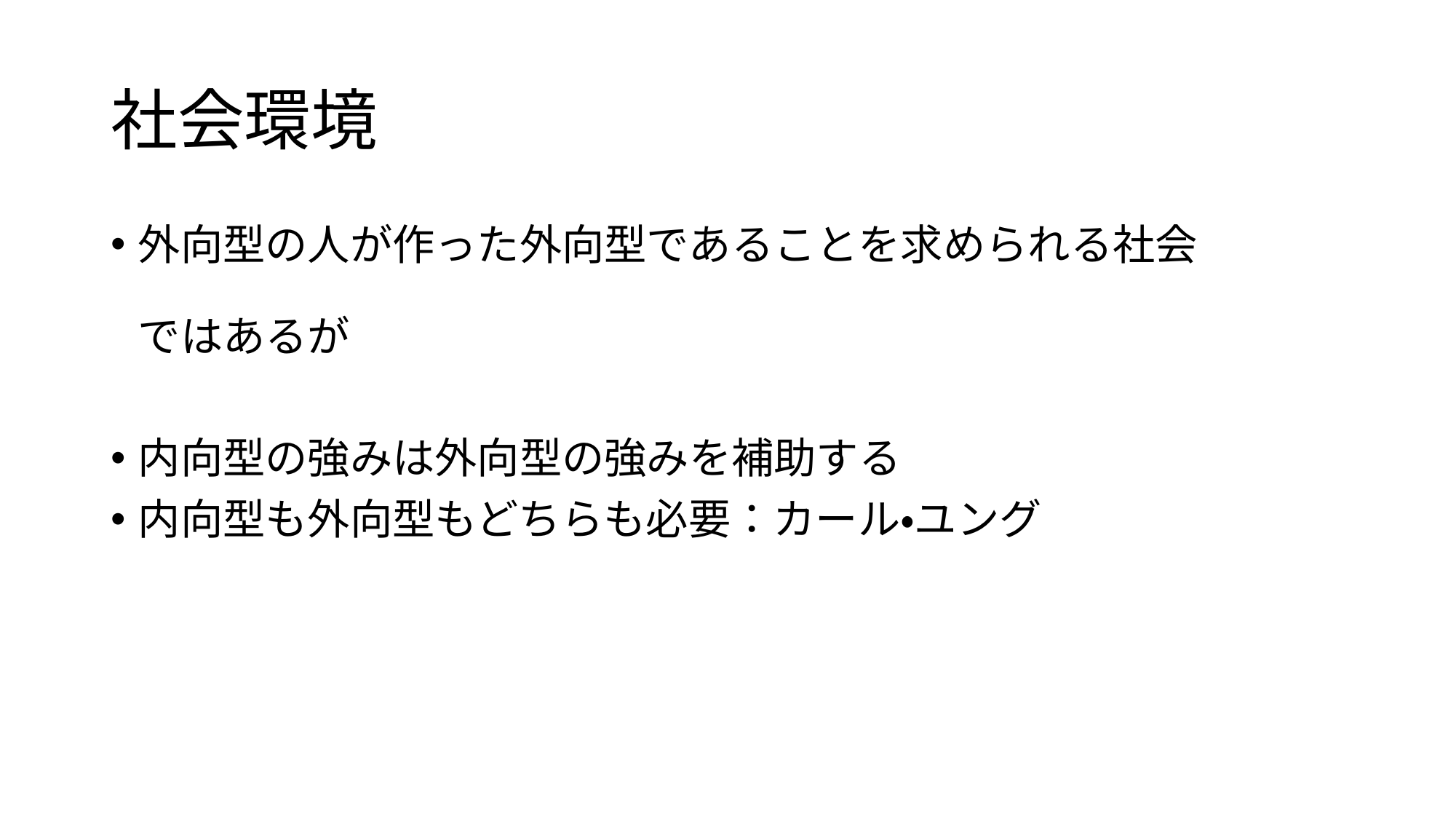

# 社会環境
外向型の人が作った外向型であることを求められる社会
ではあるが

内向型の強みは外向型の強みを補助する
内向型も外向型もどちらも必要：カール・ユング